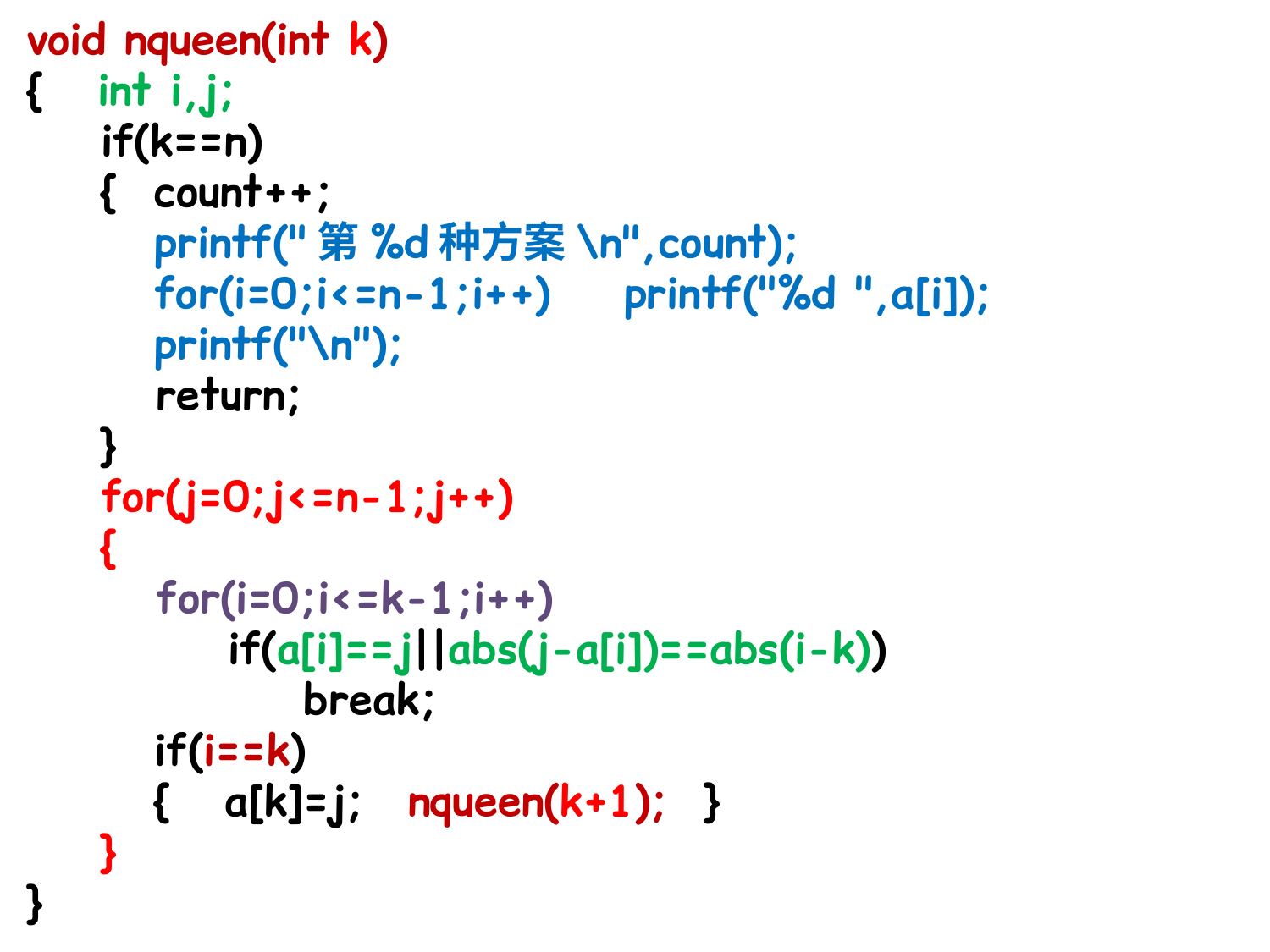

void nqueen(int k)
{   int i,j;
    if(k==n)
    {	count++;
	printf("第%d种方案\n",count);
	for(i=0;i<=n-1;i++)    printf("%d ",a[i]);
	printf("\n");
       return;
    }
    for(j=0;j<=n-1;j++)
    {
       for(i=0;i<=k-1;i++)
	    if(a[i]==j||abs(j-a[i])==abs(i-k))
               break;
	if(i==k)
	{   a[k]=j;	nqueen(k+1);  }
    }
}